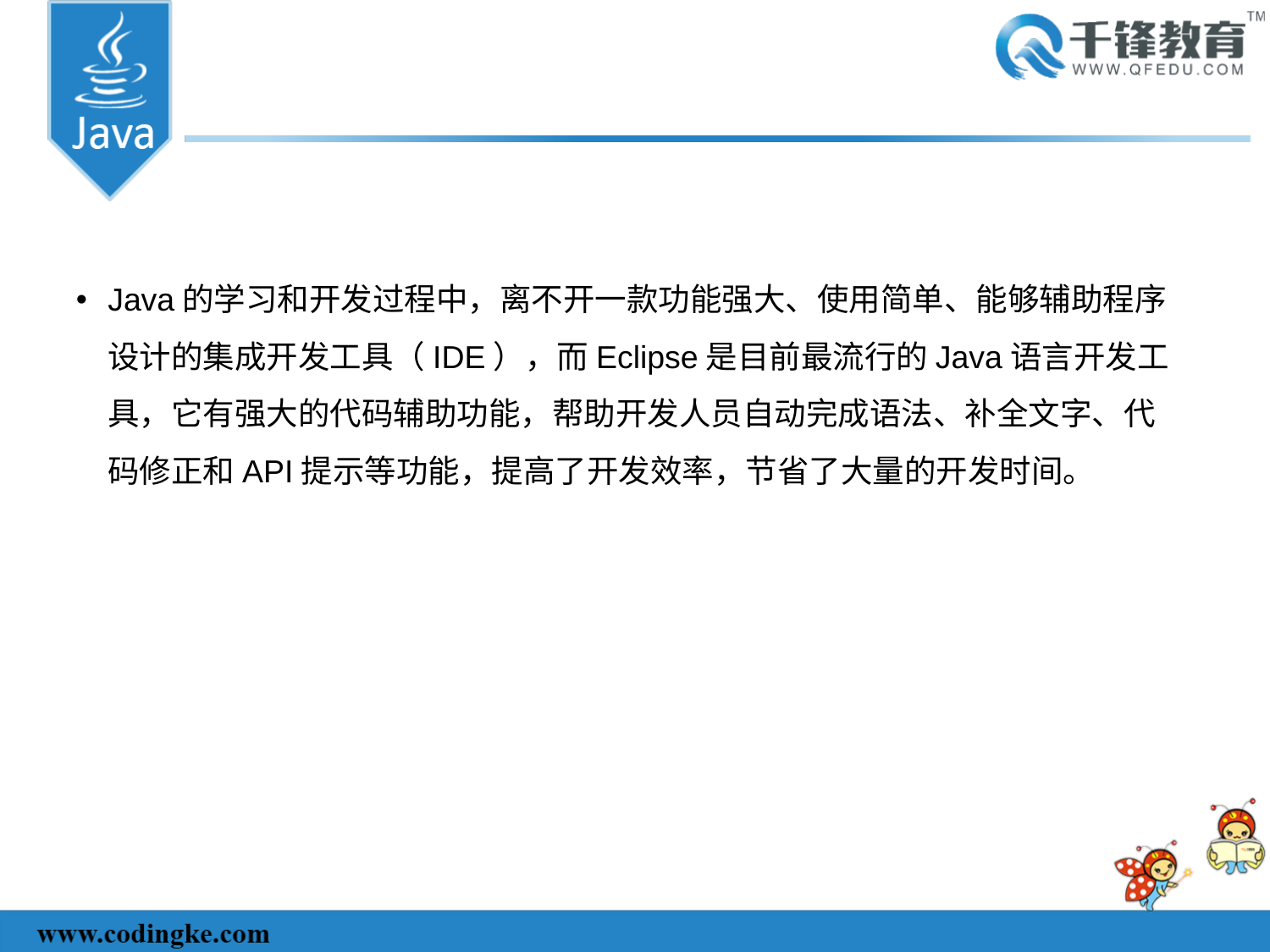

Java的学习和开发过程中，离不开一款功能强大、使用简单、能够辅助程序设计的集成开发工具（IDE），而Eclipse是目前最流行的Java语言开发工具，它有强大的代码辅助功能，帮助开发人员自动完成语法、补全文字、代码修正和API提示等功能，提高了开发效率，节省了大量的开发时间。